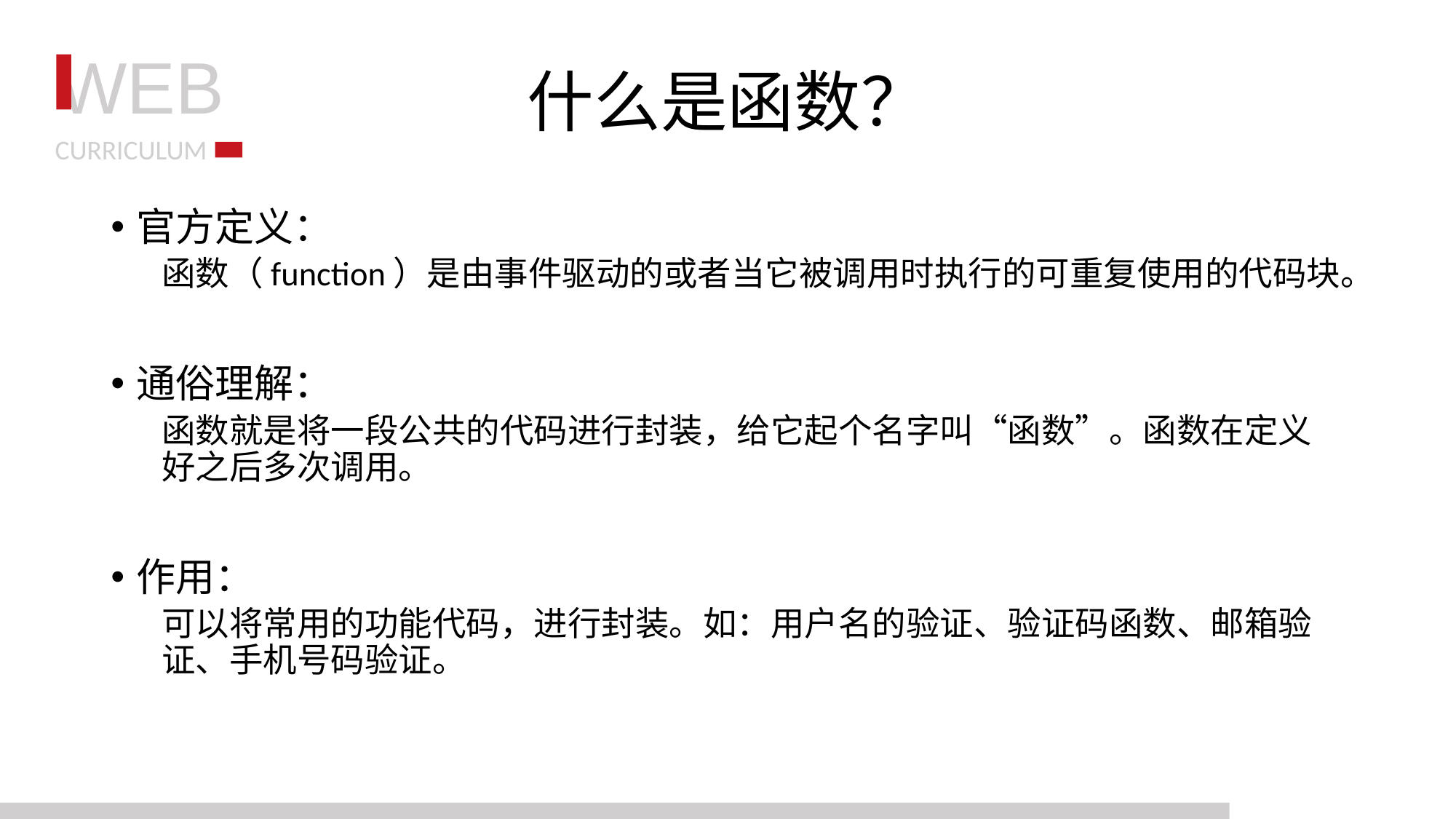

# 什么是函数？
官方定义：
函数（function）是由事件驱动的或者当它被调用时执行的可重复使用的代码块。

通俗理解：
函数就是将一段公共的代码进行封装，给它起个名字叫“函数”。函数在定义好之后多次调用。

作用：
可以将常用的功能代码，进行封装。如：用户名的验证、验证码函数、邮箱验证、手机号码验证。